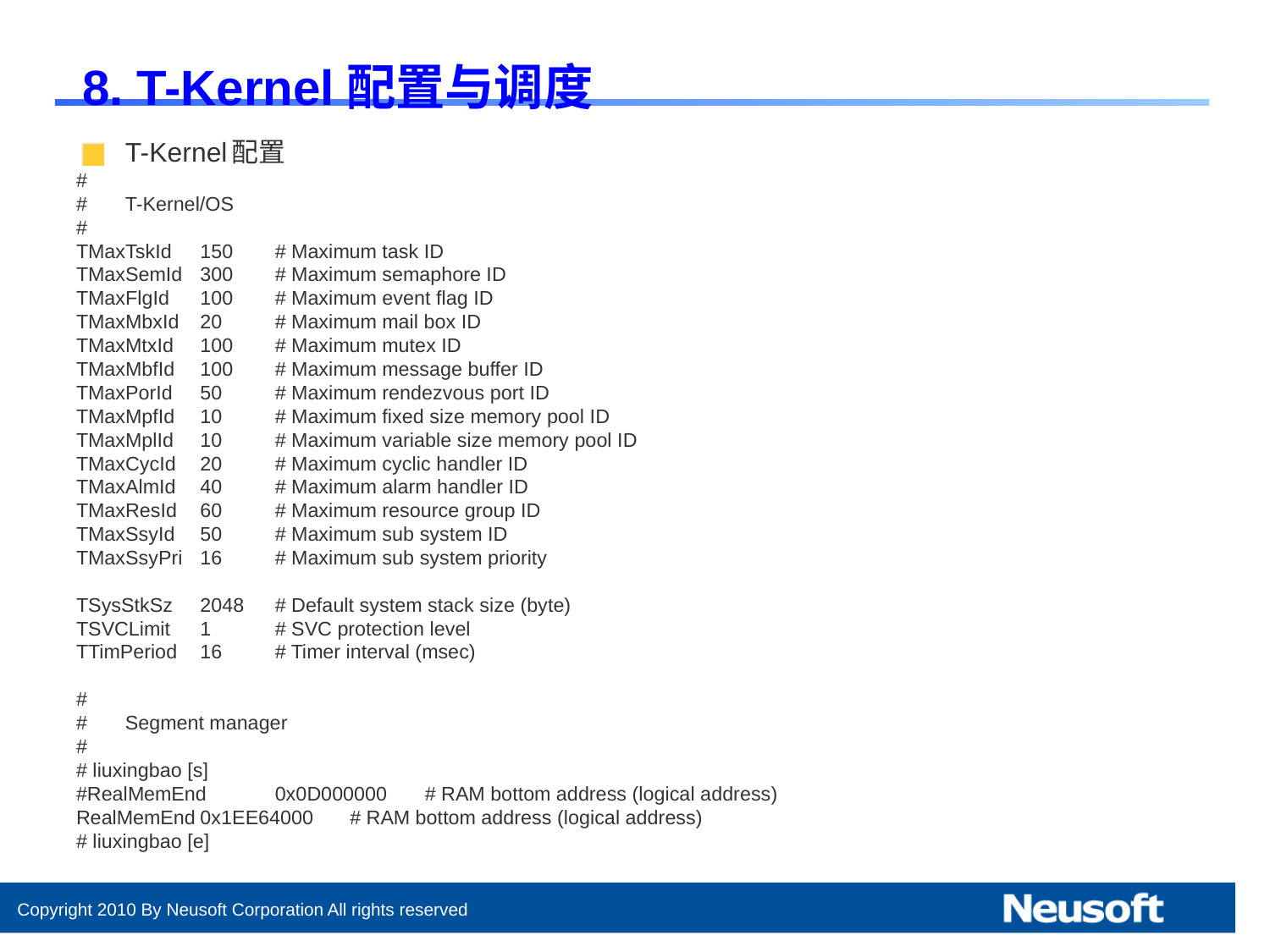

# 8. T-Kernel配置与调度
T-Kernel配置
#
#	T-Kernel/OS
#
TMaxTskId	150	# Maximum task ID
TMaxSemId	300	# Maximum semaphore ID
TMaxFlgId	100	# Maximum event flag ID
TMaxMbxId	20	# Maximum mail box ID
TMaxMtxId	100	# Maximum mutex ID
TMaxMbfId	100	# Maximum message buffer ID
TMaxPorId	50	# Maximum rendezvous port ID
TMaxMpfId	10	# Maximum fixed size memory pool ID
TMaxMplId	10	# Maximum variable size memory pool ID
TMaxCycId	20	# Maximum cyclic handler ID
TMaxAlmId	40	# Maximum alarm handler ID
TMaxResId	60	# Maximum resource group ID
TMaxSsyId	50	# Maximum sub system ID
TMaxSsyPri	16	# Maximum sub system priority

TSysStkSz	2048	# Default system stack size (byte)
TSVCLimit	1	# SVC protection level
TTimPeriod	16	# Timer interval (msec)

#
#	Segment manager
#
# liuxingbao [s]
#RealMemEnd	0x0D000000	# RAM bottom address (logical address)
RealMemEnd	0x1EE64000	# RAM bottom address (logical address)
# liuxingbao [e]